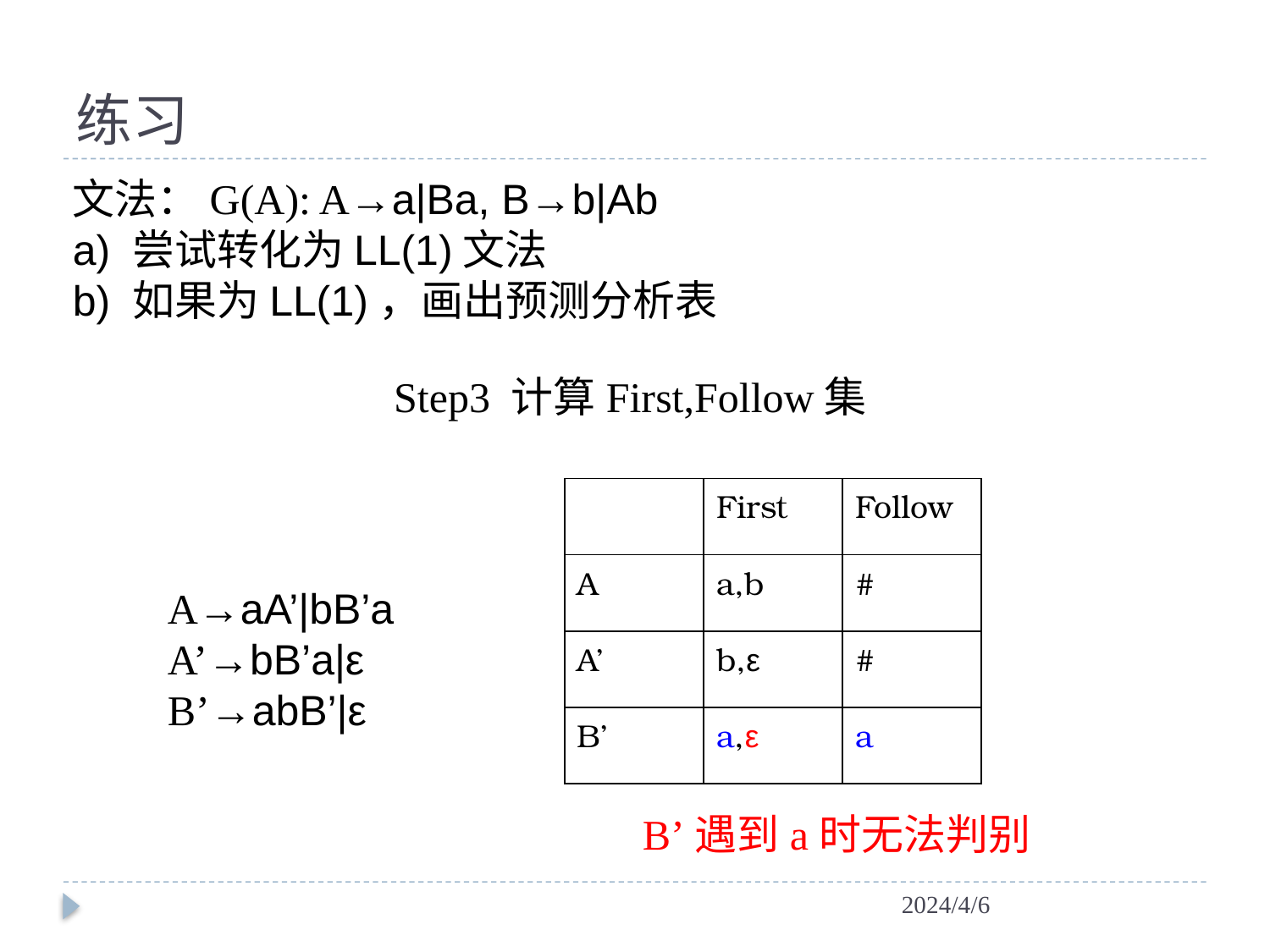

# 练习
文法：G(A): A→a|Ba, B→b|Ab
a) 尝试转化为LL(1)文法
b) 如果为LL(1)，画出预测分析表
Step3 计算First,Follow集
|  | First | Follow |
| --- | --- | --- |
| A | a,b | # |
| A’ | b,ε | # |
| B’ | a,ε | a |
A→aA’|bB’a
A’→bB’a|ε
B’→abB’|ε
B’遇到a时无法判别
2024/4/6